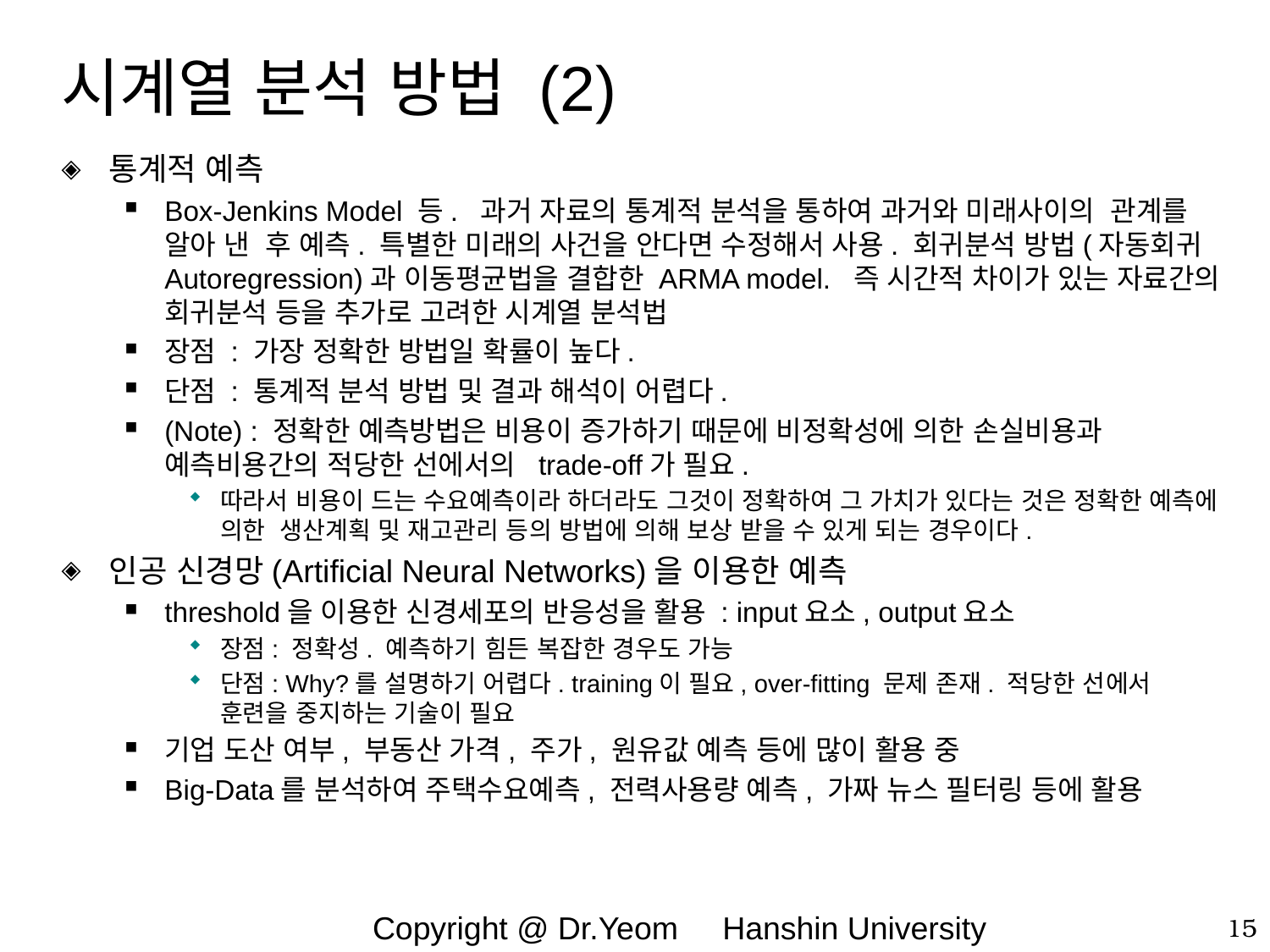

# 시계열 분석 방법 (2)
통계적 예측
Box-Jenkins Model 등.  과거 자료의 통계적 분석을 통하여 과거와 미래사이의  관계를 알아 낸  후 예측. 특별한 미래의 사건을 안다면 수정해서 사용. 회귀분석 방법(자동회귀 Autoregression)과 이동평균법을 결합한 ARMA model.  즉 시간적 차이가 있는 자료간의 회귀분석 등을 추가로 고려한 시계열 분석법
장점 : 가장 정확한 방법일 확률이 높다.
단점 : 통계적 분석 방법 및 결과 해석이 어렵다.
(Note) : 정확한 예측방법은 비용이 증가하기 때문에 비정확성에 의한 손실비용과 예측비용간의 적당한 선에서의  trade-off가 필요.
따라서 비용이 드는 수요예측이라 하더라도 그것이 정확하여 그 가치가 있다는 것은 정확한 예측에 의한  생산계획 및 재고관리 등의 방법에 의해 보상 받을 수 있게 되는 경우이다.
인공 신경망(Artificial Neural Networks)을 이용한 예측
threshold을 이용한 신경세포의 반응성을 활용 : input요소, output요소
장점: 정확성. 예측하기 힘든 복잡한 경우도 가능
단점: Why?를 설명하기 어렵다. training이 필요, over-fitting 문제 존재. 적당한 선에서 훈련을 중지하는 기술이 필요
기업 도산 여부, 부동산 가격, 주가, 원유값 예측 등에 많이 활용 중
Big-Data를 분석하여 주택수요예측, 전력사용량 예측, 가짜 뉴스 필터링 등에 활용
15